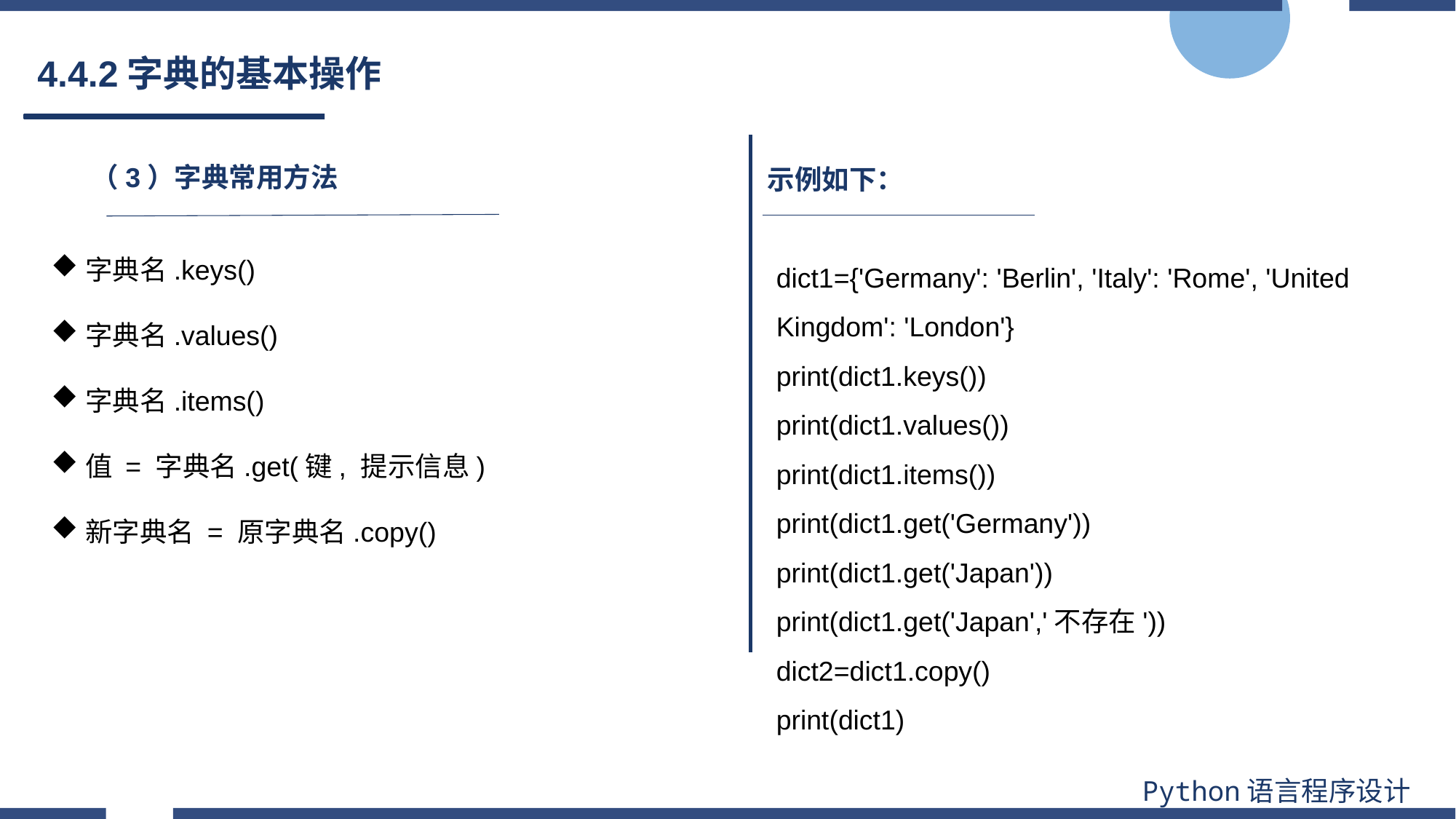

# 4.4.2字典的基本操作
（3）字典常用方法
示例如下：
字典名.keys()
字典名.values()
字典名.items()
值 = 字典名.get(键, 提示信息)
新字典名 = 原字典名.copy()
dict1={'Germany': 'Berlin', 'Italy': 'Rome', 'United Kingdom': 'London'}
print(dict1.keys())
print(dict1.values())
print(dict1.items())
print(dict1.get('Germany'))
print(dict1.get('Japan'))
print(dict1.get('Japan','不存在'))
dict2=dict1.copy()
print(dict1)